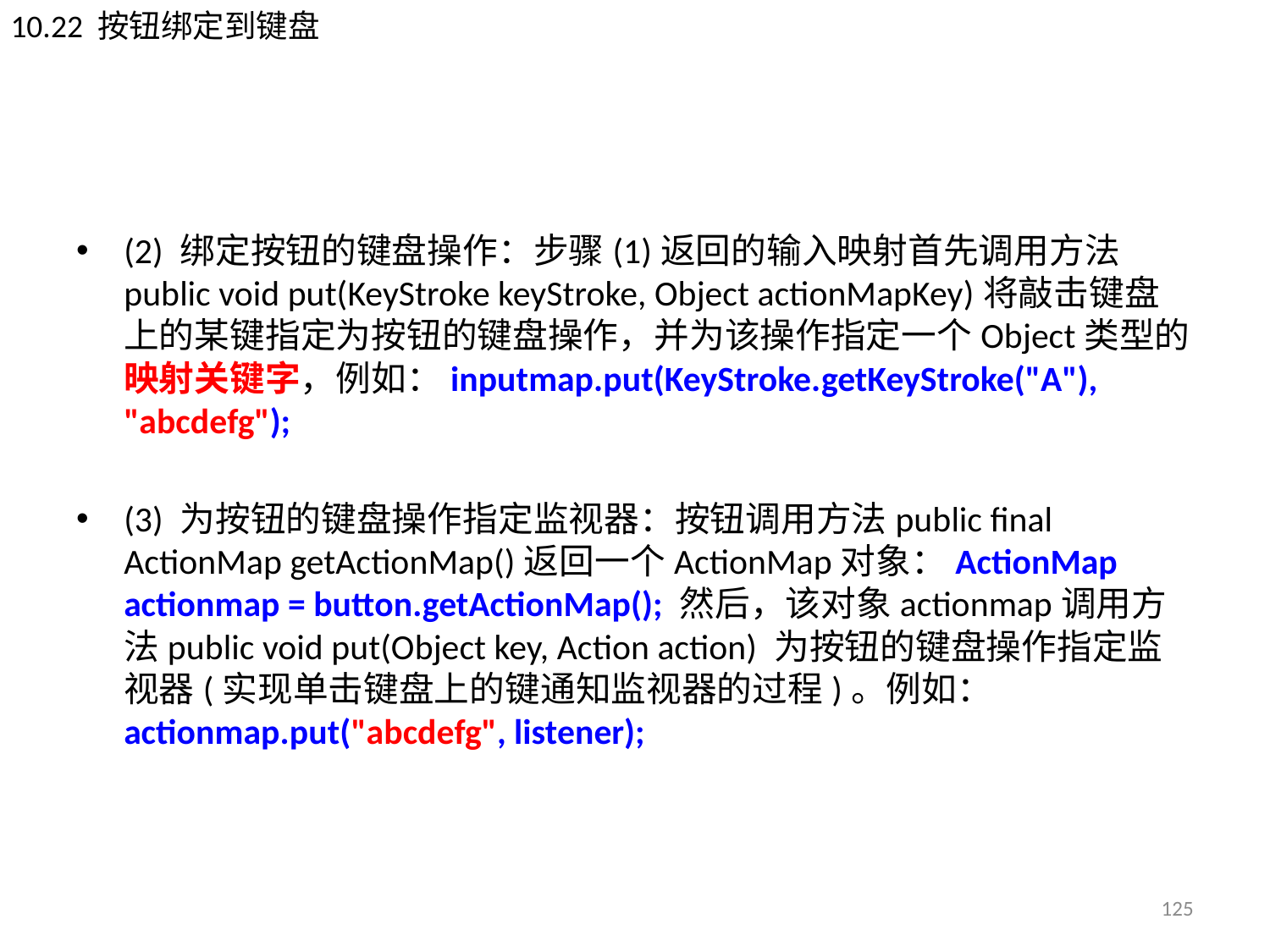

10.22 按钮绑定到键盘
#
(2) 绑定按钮的键盘操作：步骤(1)返回的输入映射首先调用方法public void put(KeyStroke keyStroke, Object actionMapKey)将敲击键盘上的某键指定为按钮的键盘操作，并为该操作指定一个Object类型的映射关键字，例如：inputmap.put(KeyStroke.getKeyStroke("A"), "abcdefg");

(3) 为按钮的键盘操作指定监视器：按钮调用方法public final ActionMap getActionMap()返回一个ActionMap对象：ActionMap actionmap = button.getActionMap(); 然后，该对象actionmap调用方法public void put(Object key, Action action) 为按钮的键盘操作指定监视器(实现单击键盘上的键通知监视器的过程)。例如：actionmap.put("abcdefg", listener);

125